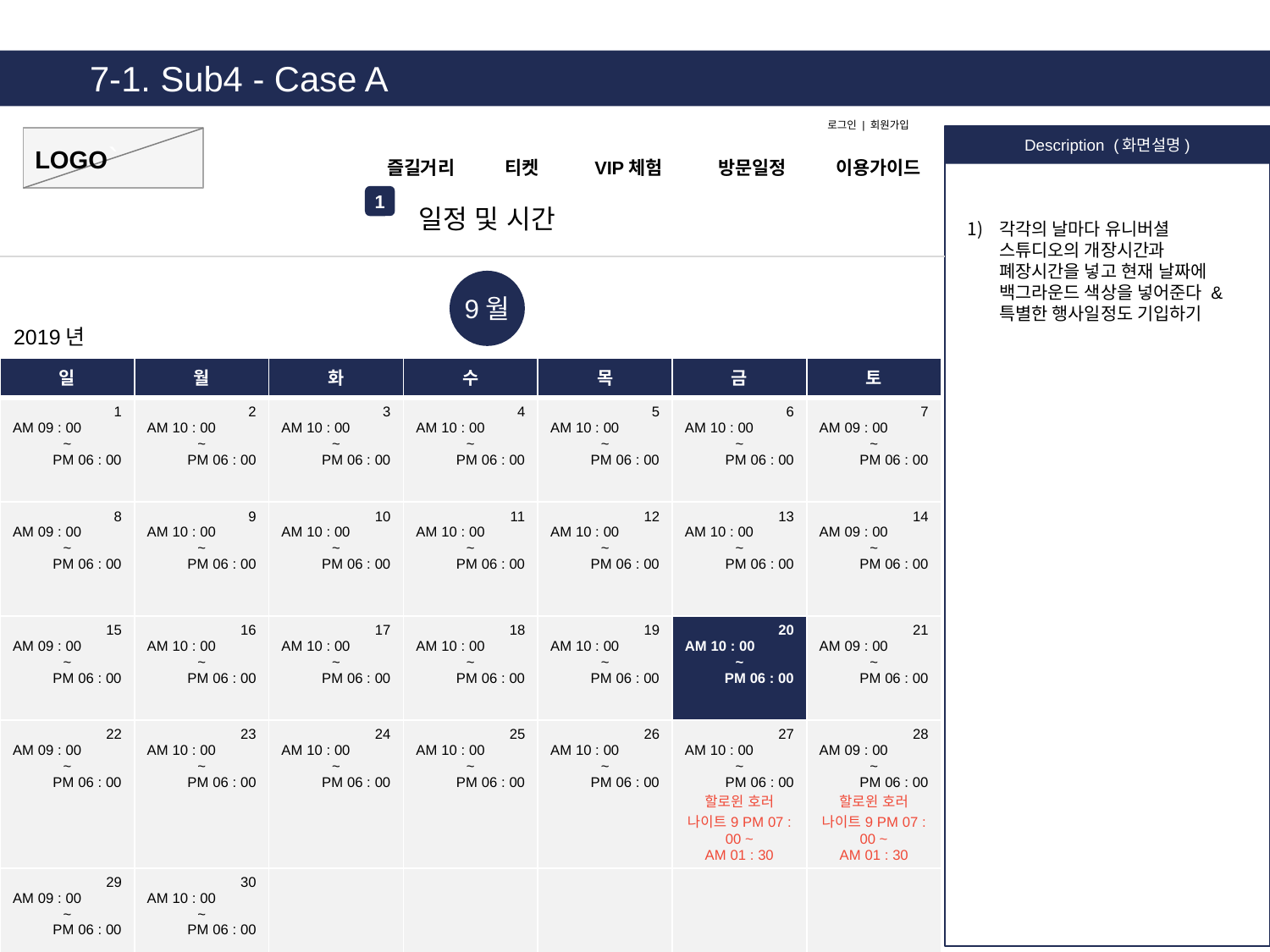

7-1. Sub4 - Case A
로그인 | 회원가입

Description  (화면설명)
`
LOGO
즐길거리          티켓          VIP체험           방문일정          이용가이드
1

일정 및 시간
각각의 날마다 유니버셜 스튜디오의 개장시간과  폐장시간을 넣고 현재 날짜에 백그라운드 색상을 넣어준다 & 특별한 행사일정도 기입하기

9월
2019년
| 일 | 월 | 화 | 수 | 목 | 금 | 토 |
| --- | --- | --- | --- | --- | --- | --- |
| 1 AM 09 : 00 ~ PM 06 : 00 | 2 AM 10 : 00 ~ PM 06 : 00 | 3 AM 10 : 00 ~ PM 06 : 00 | 4 AM 10 : 00 ~ PM 06 : 00 | 5 AM 10 : 00 ~ PM 06 : 00 | 6 AM 10 : 00 ~ PM 06 : 00 | 7 AM 09 : 00 ~ PM 06 : 00 |
| 8 AM 09 : 00 ~ PM 06 : 00 | 9 AM 10 : 00 ~ PM 06 : 00 | 10 AM 10 : 00 ~ PM 06 : 00 | 11 AM 10 : 00 ~ PM 06 : 00 | 12 AM 10 : 00 ~ PM 06 : 00 | 13 AM 10 : 00 ~ PM 06 : 00 | 14 AM 09 : 00 ~ PM 06 : 00 |
| 15 AM 09 : 00 ~ PM 06 : 00 | 16 AM 10 : 00 ~ PM 06 : 00 | 17 AM 10 : 00 ~ PM 06 : 00 | 18 AM 10 : 00 ~ PM 06 : 00 | 19 AM 10 : 00 ~ PM 06 : 00 | 20 AM 10 : 00 ~ PM 06 : 00 | 21 AM 09 : 00 ~ PM 06 : 00 |
| 22 AM 09 : 00 ~ PM 06 : 00 | 23 AM 10 : 00 ~ PM 06 : 00 | 24 AM 10 : 00 ~ PM 06 : 00 | 25 AM 10 : 00 ~ PM 06 : 00 | 26 AM 10 : 00 ~ PM 06 : 00 | 27 AM 10 : 00 ~ PM 06 : 00 할로윈 호러 나이트9 PM 07 : 00 ~ AM 01 : 30 | 28 AM 09 : 00 ~ PM 06 : 00 할로윈 호러 나이트9 PM 07 : 00 ~ AM 01 : 30 |
| 29 AM 09 : 00 ~ PM 06 : 00 | 30 AM 10 : 00 ~ PM 06 : 00 |  |  |  |  |  |